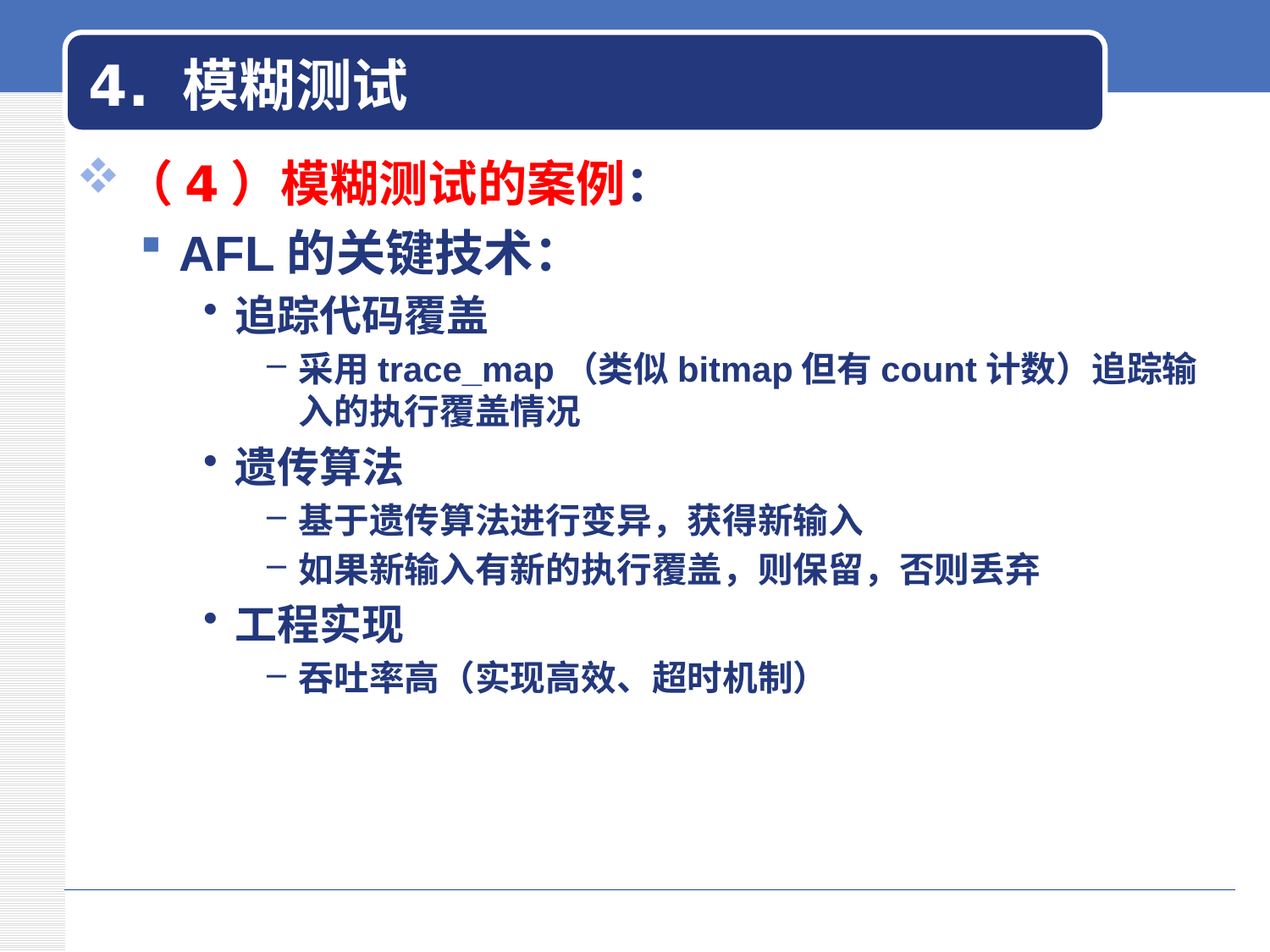

# 4. 模糊测试
（4）模糊测试的案例：
AFL的关键技术：
追踪代码覆盖
采用trace_map（类似bitmap但有count计数）追踪输入的执行覆盖情况
遗传算法
基于遗传算法进行变异，获得新输入
如果新输入有新的执行覆盖，则保留，否则丢弃
工程实现
吞吐率高（实现高效、超时机制）